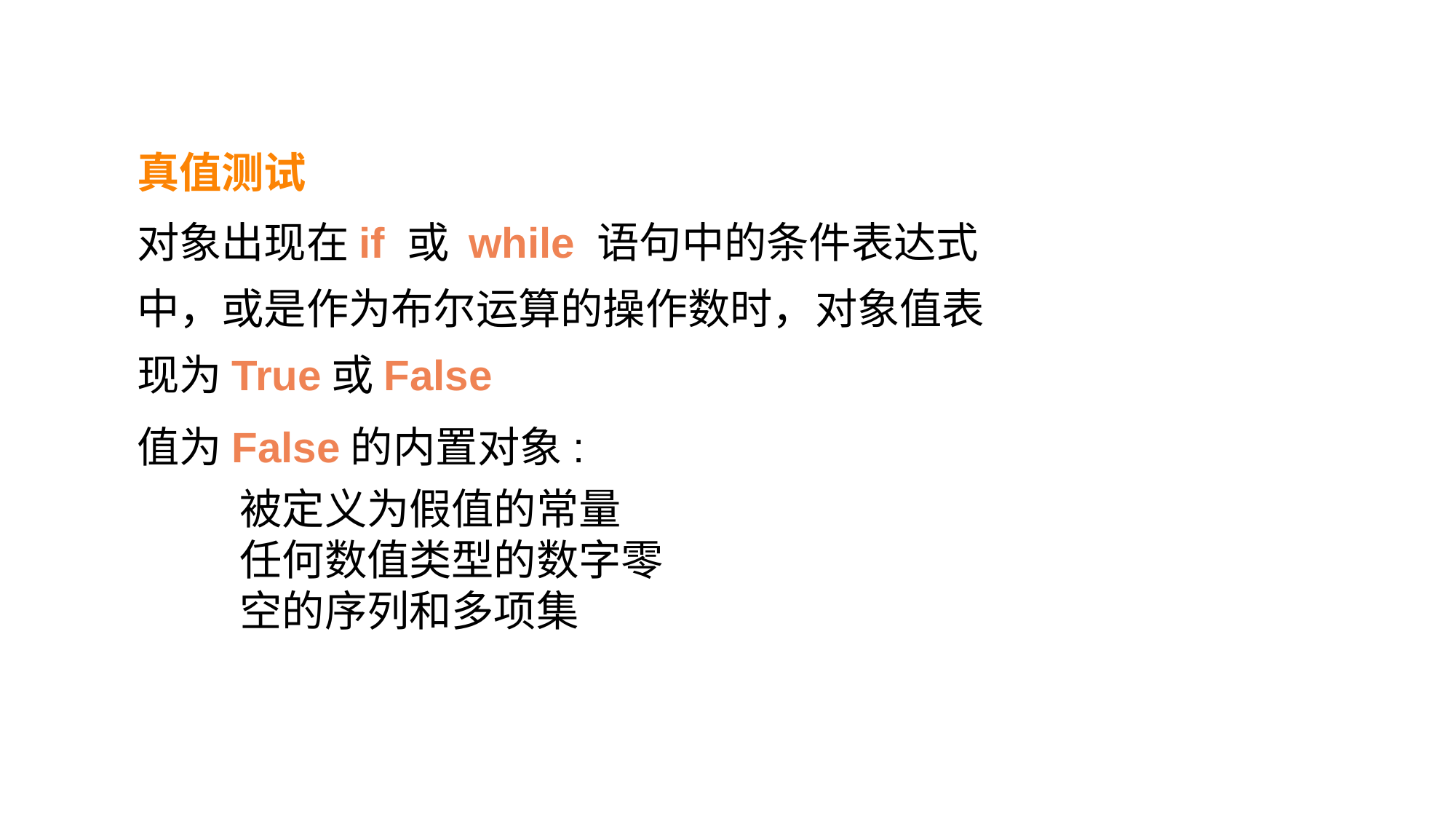

真值测试
对象出现在if 或 while 语句中的条件表达式中，或是作为布尔运算的操作数时，对象值表现为True或False
值为False的内置对象:
被定义为假值的常量
任何数值类型的数字零
空的序列和多项集